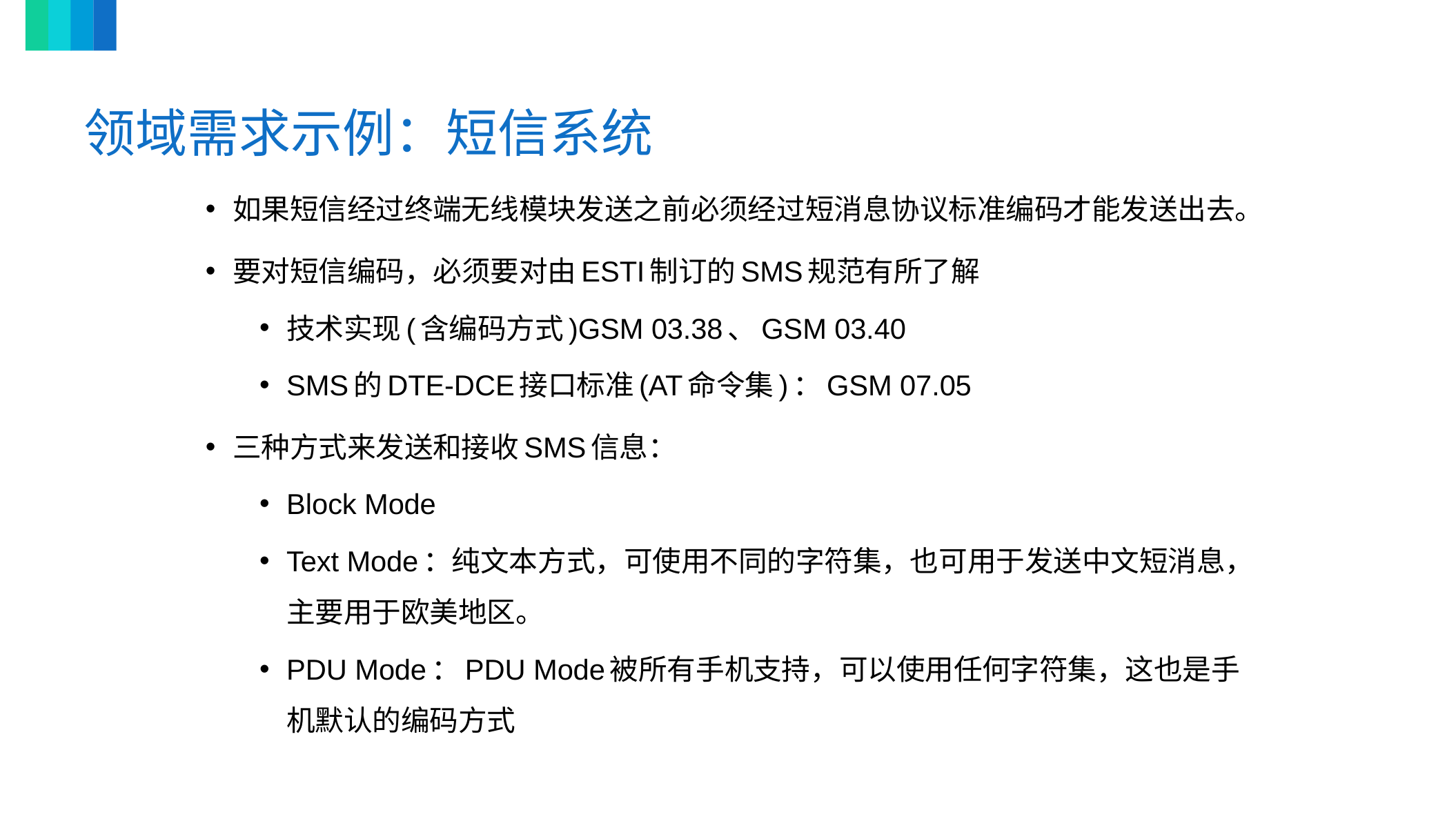

# 领域需求示例：短信系统
如果短信经过终端无线模块发送之前必须经过短消息协议标准编码才能发送出去。
要对短信编码，必须要对由ESTI制订的SMS规范有所了解
技术实现(含编码方式)GSM 03.38、GSM 03.40
SMS的DTE-DCE接口标准(AT命令集)：GSM 07.05
三种方式来发送和接收SMS信息：
Block Mode
Text Mode：纯文本方式，可使用不同的字符集，也可用于发送中文短消息，主要用于欧美地区。
PDU Mode：PDU Mode被所有手机支持，可以使用任何字符集，这也是手机默认的编码方式